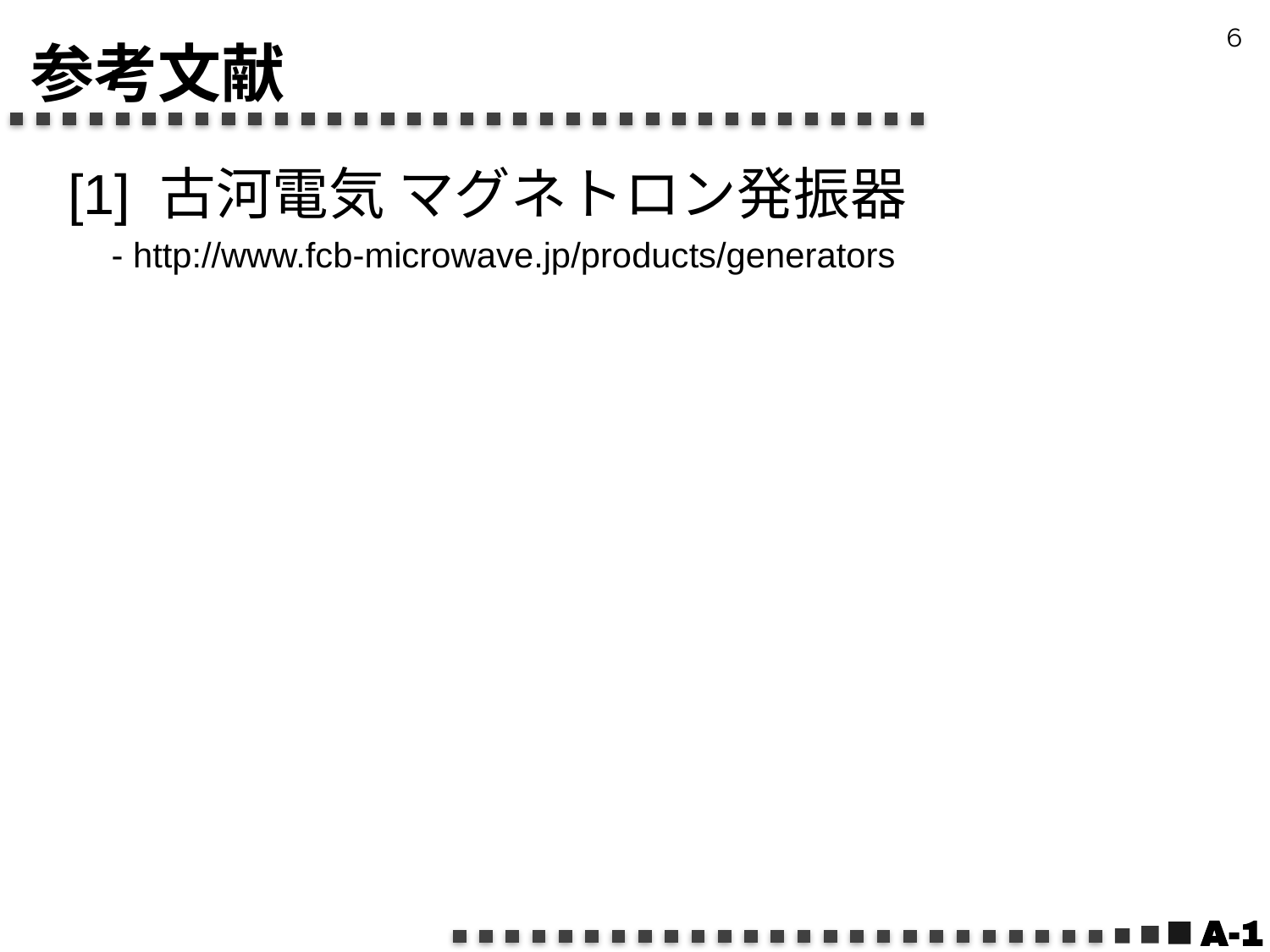

# 参考文献
[1] 古河電気 マグネトロン発振器
　- http://www.fcb-microwave.jp/products/generators